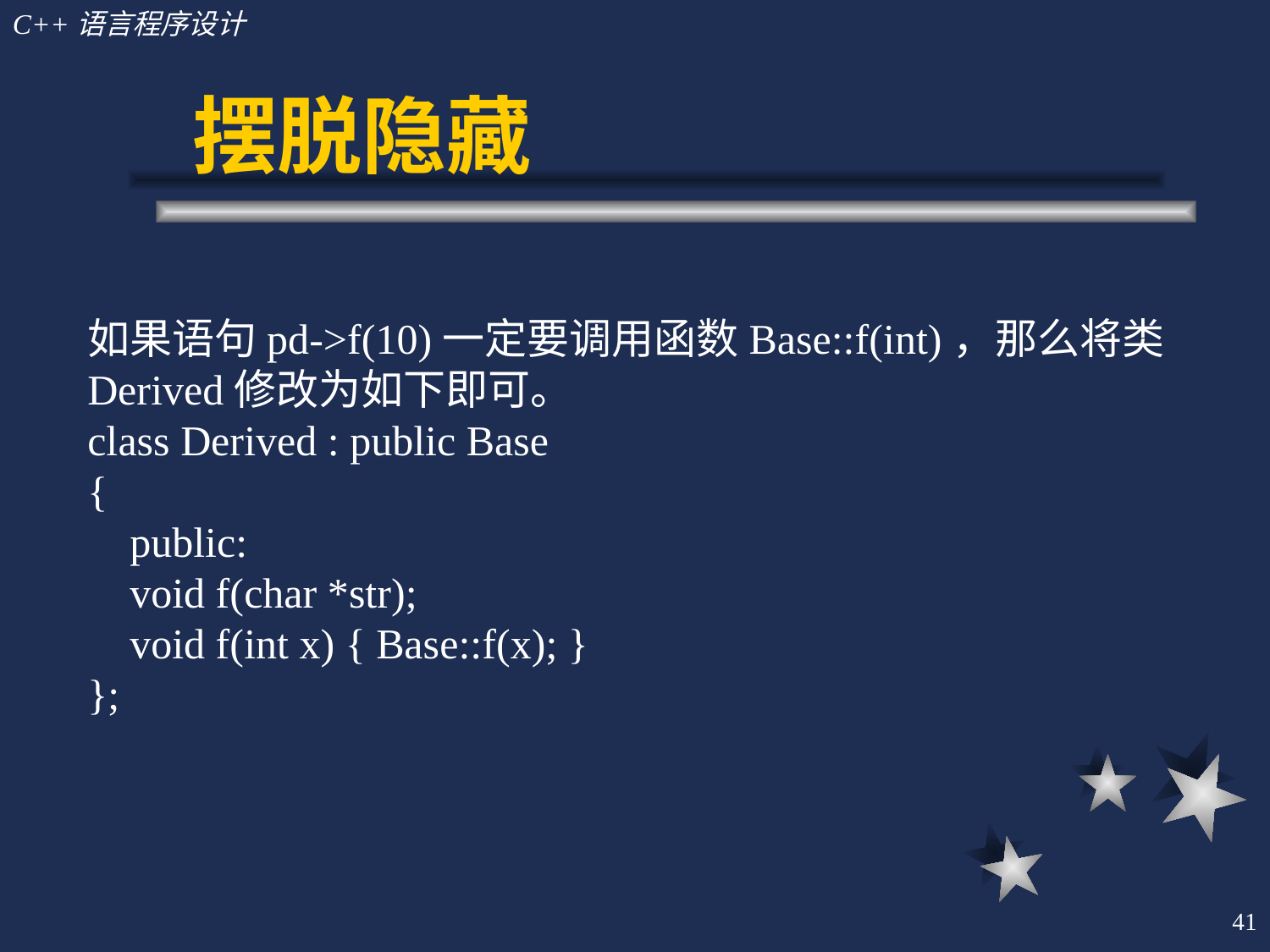

# 摆脱隐藏
如果语句pd->f(10)一定要调用函数Base::f(int)，那么将类Derived修改为如下即可。
class Derived : public Base
{
    public:
    void f(char *str);
    void f(int x) { Base::f(x); }
};
41